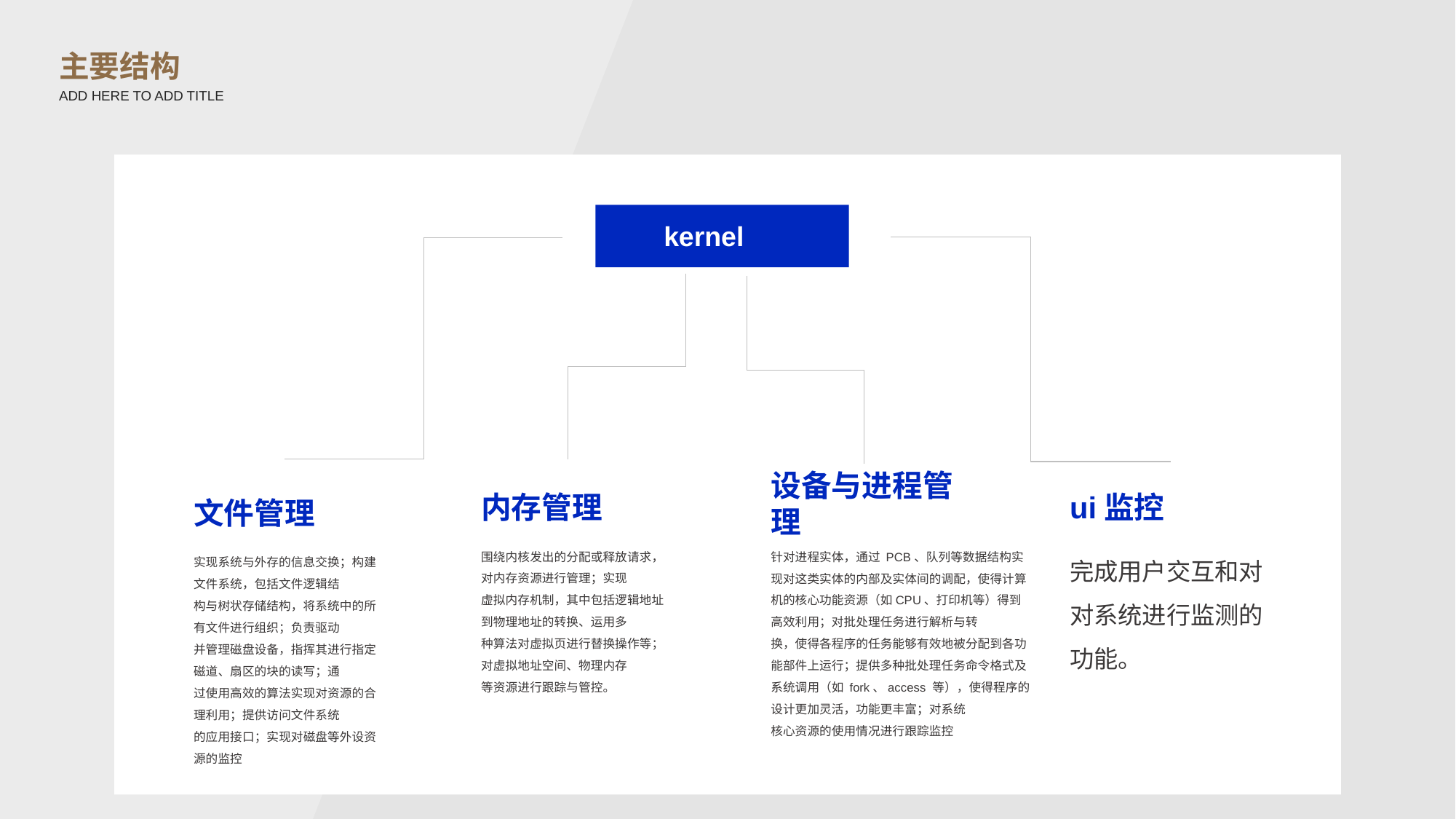

主要结构
ADD HERE TO ADD TITLE

kernel
设备与进程管理
内存管理
ui监控
文件管理
围绕内核发出的分配或释放请求，对内存资源进行管理；实现
虚拟内存机制，其中包括逻辑地址到物理地址的转换、运用多
种算法对虚拟页进行替换操作等；对虚拟地址空间、物理内存
等资源进行跟踪与管控。
完成用户交互和对对系统进行监测的功能。
针对进程实体，通过 PCB、队列等数据结构实现对这类实体的内部及实体间的调配，使得计算机的核心功能资源（如CPU、打印机等）得到高效利用；对批处理任务进行解析与转
换，使得各程序的任务能够有效地被分配到各功能部件上运行；提供多种批处理任务命令格式及系统调用（如 fork、access 等），使得程序的设计更加灵活，功能更丰富；对系统
核心资源的使用情况进行跟踪监控
实现系统与外存的信息交换；构建文件系统，包括文件逻辑结
构与树状存储结构，将系统中的所有文件进行组织；负责驱动
并管理磁盘设备，指挥其进行指定磁道、扇区的块的读写；通
过使用高效的算法实现对资源的合理利用；提供访问文件系统
的应用接口；实现对磁盘等外设资源的监控